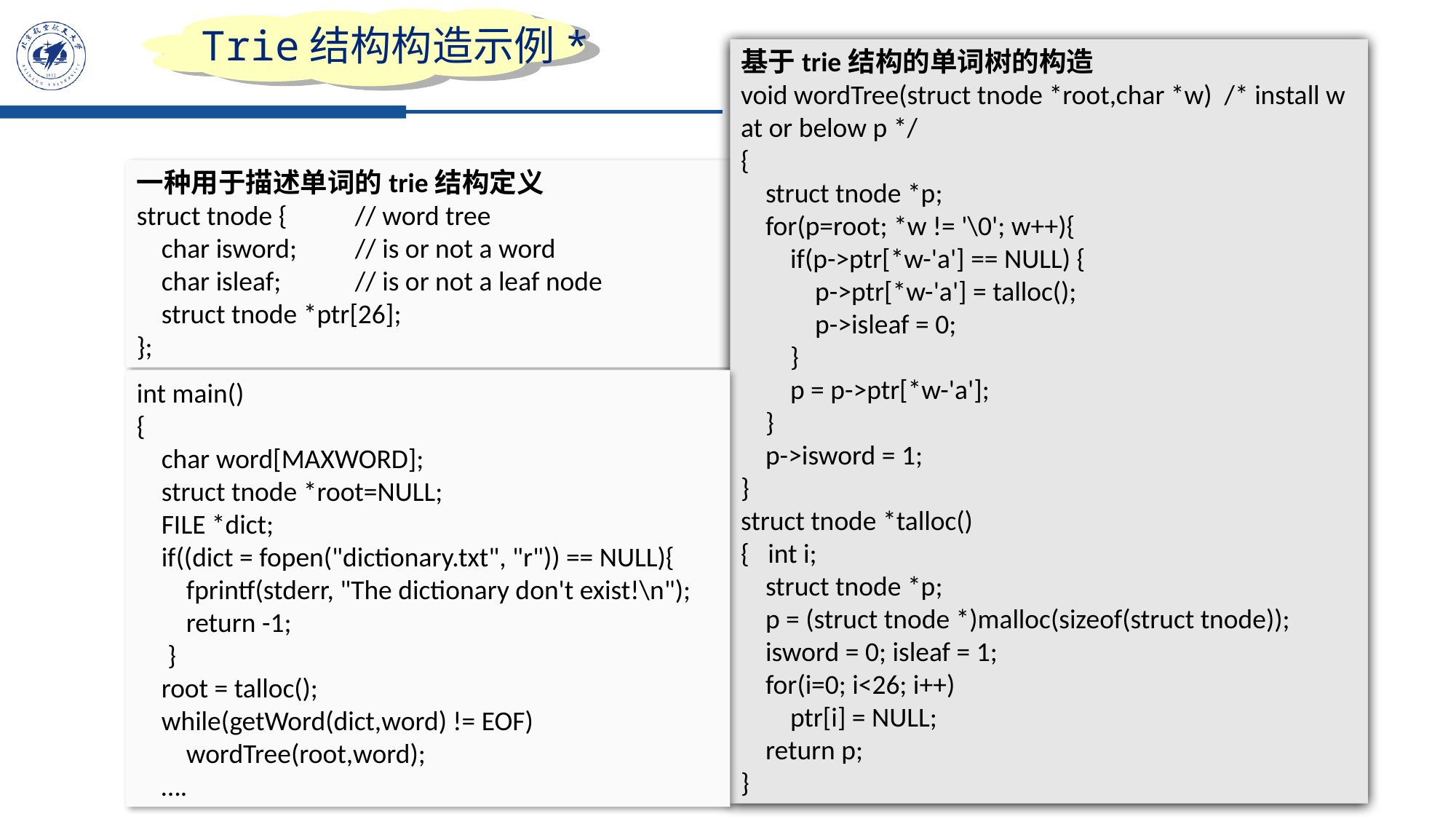

Trie结构构造示例*
基于trie结构的单词树的构造
void wordTree(struct tnode *root,char *w)  /* install w at or below p */
{
    struct tnode *p;
    for(p=root; *w != '\0'; w++){
        if(p->ptr[*w-'a'] == NULL) {
            p->ptr[*w-'a'] = talloc();
            p->isleaf = 0;
        }
        p = p->ptr[*w-'a'];
    }
    p->isword = 1;
}
struct tnode *talloc()
{   int i;
    struct tnode *p;
    p = (struct tnode *)malloc(sizeof(struct tnode));
    isword = 0; isleaf = 1;
    for(i=0; i<26; i++)
        ptr[i] = NULL;
    return p;
}
一种用于描述单词的trie结构定义
struct tnode {	// word tree
    char isword;	// is or not a word
    char isleaf;	// is or not a leaf node
    struct tnode *ptr[26];
};
int main()
{
    char word[MAXWORD];
    struct tnode *root=NULL;
    FILE *dict;
    if((dict = fopen("dictionary.txt", "r")) == NULL){
        fprintf(stderr, "The dictionary don't exist!\n");
        return -1;
     }
    root = talloc();
    while(getWord(dict,word) != EOF)
        wordTree(root,word);
    ….
51